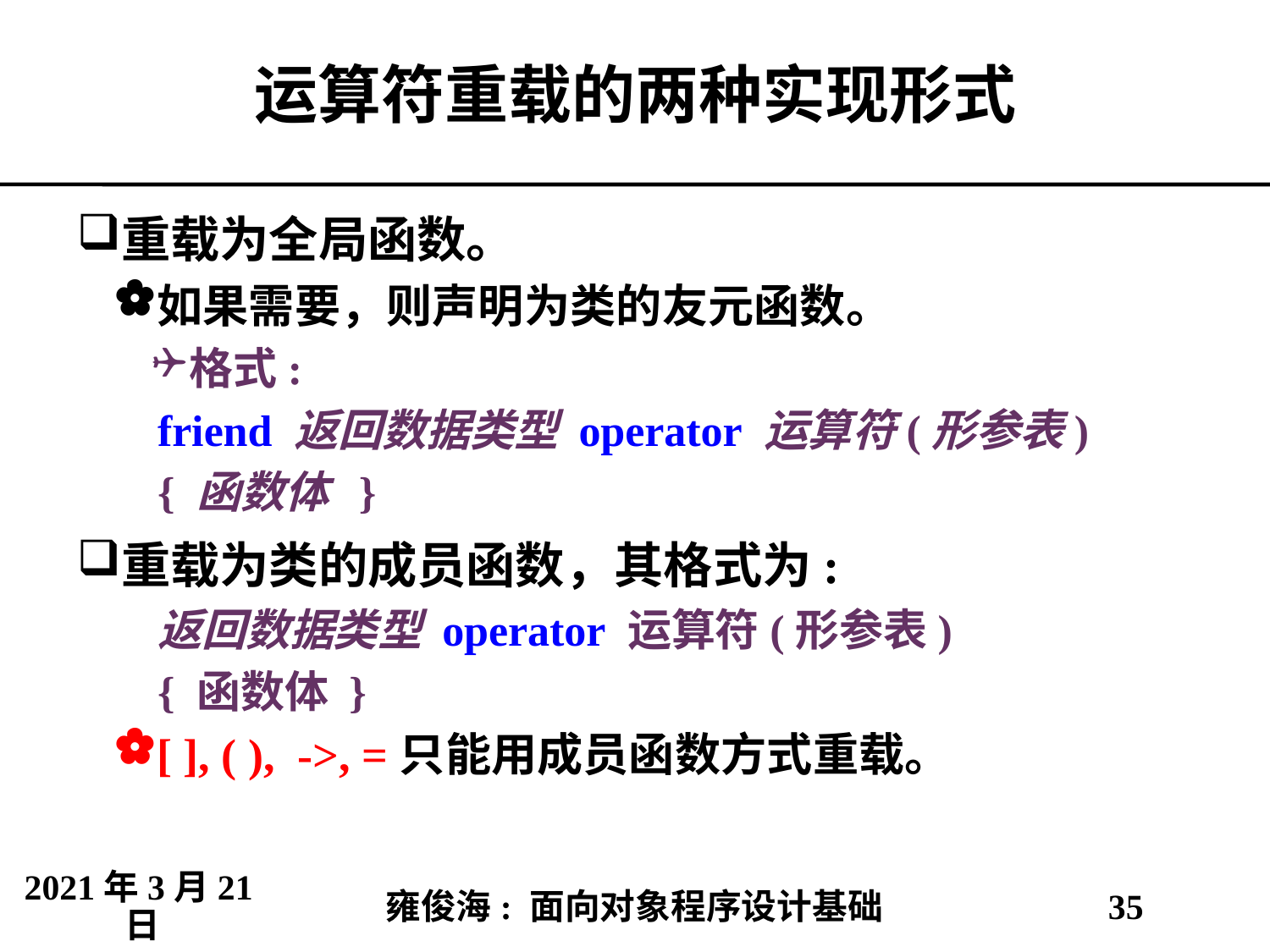

# 运算符重载的两种实现形式

重载为全局函数。
如果需要，则声明为类的友元函数。
格式:
friend 返回数据类型 operator 运算符(形参表)
{ 函数体  }
重载为类的成员函数，其格式为:
返回数据类型 operator 运算符(形参表)
{ 函数体 }
[ ], ( ),  ->, =只能用成员函数方式重载。

2021年3月21日
雍俊海: 面向对象程序设计基础
35